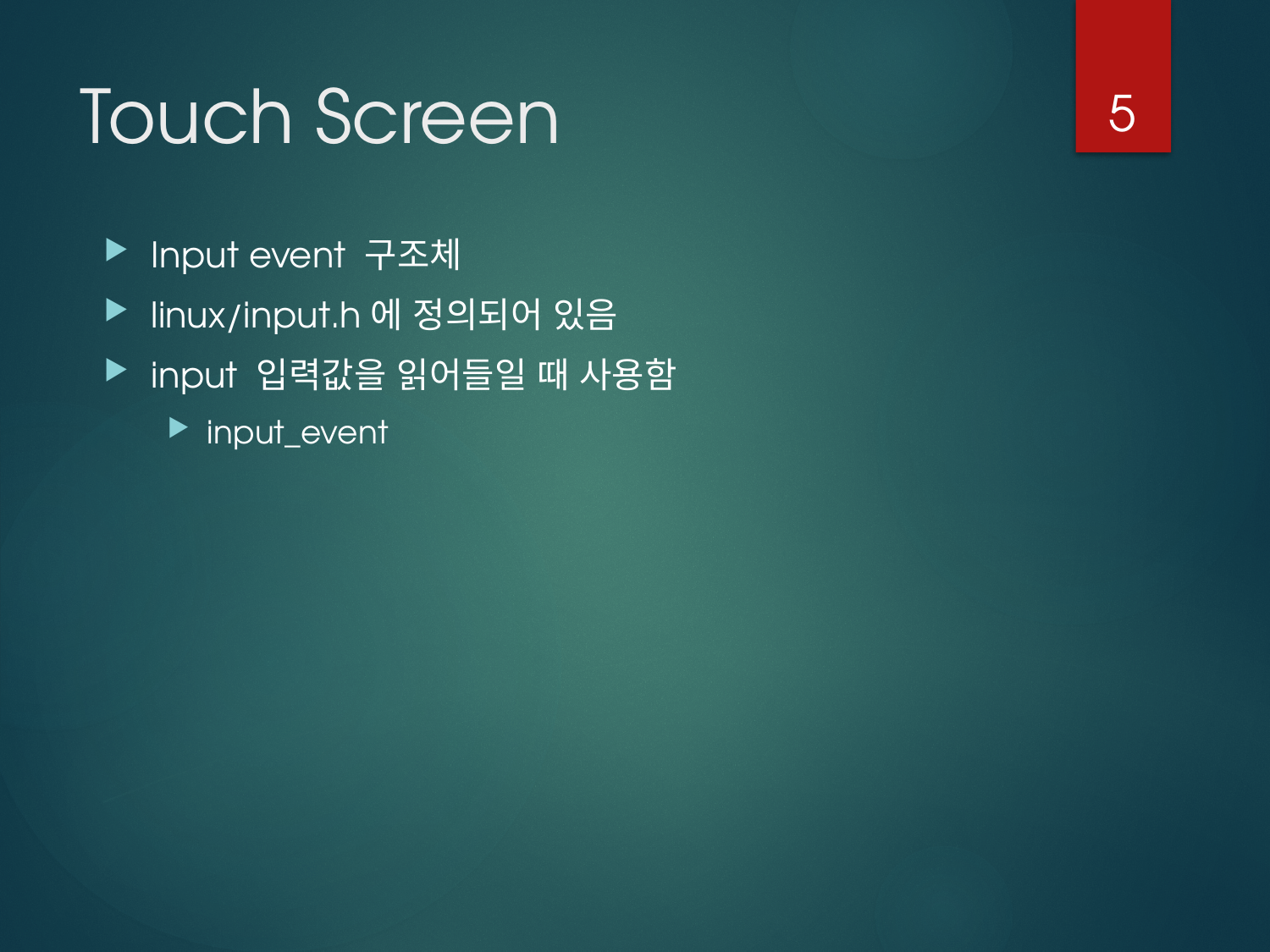

5
# Touch Screen
Input event 구조체
linux/input.h에 정의되어 있음
input 입력값을 읽어들일 때 사용함
input_event